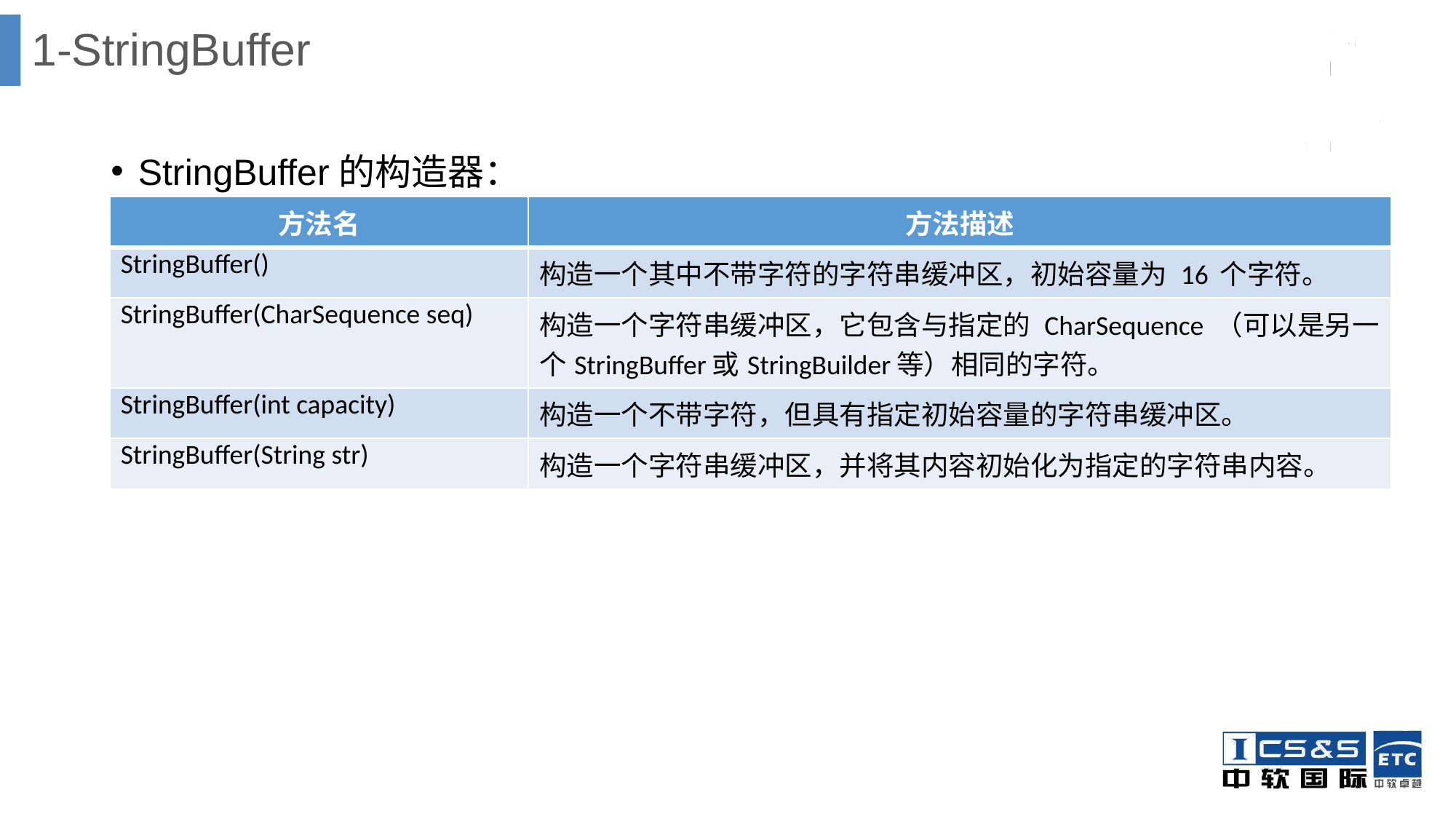

# 1-StringBuffer
StringBuffer的构造器：

| 方法名 | 方法描述 |
| --- | --- |
| StringBuffer() | 构造一个其中不带字符的字符串缓冲区，初始容量为 16 个字符。 |
| StringBuffer(CharSequence seq) | 构造一个字符串缓冲区，它包含与指定的 CharSequence （可以是另一个StringBuffer或StringBuilder等）相同的字符。 |
| StringBuffer(int capacity) | 构造一个不带字符，但具有指定初始容量的字符串缓冲区。 |
| StringBuffer(String str) | 构造一个字符串缓冲区，并将其内容初始化为指定的字符串内容。 |